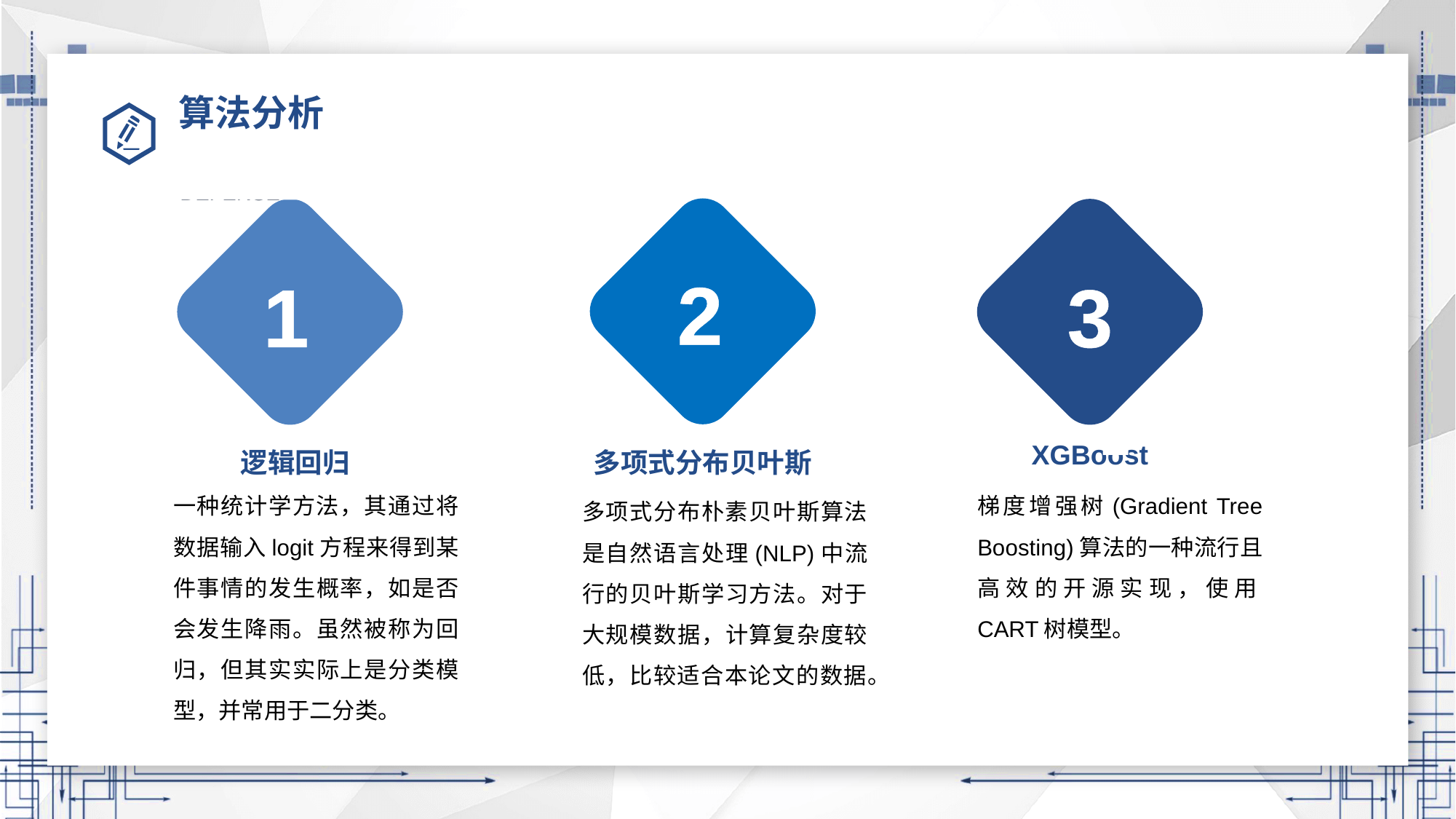

# 算法分析

2
1
3
01
XGBoost
逻辑回归
多项式分布贝叶斯
一种统计学方法，其通过将数据输入logit方程来得到某件事情的发生概率，如是否会发生降雨。虽然被称为回归，但其实实际上是分类模型，并常用于二分类。
梯度增强树(Gradient Tree Boosting)算法的一种流行且高效的开源实现，使用CART树模型。
多项式分布朴素贝叶斯算法是自然语言处理(NLP)中流行的贝叶斯学习方法。对于大规模数据，计算复杂度较低，比较适合本论文的数据。